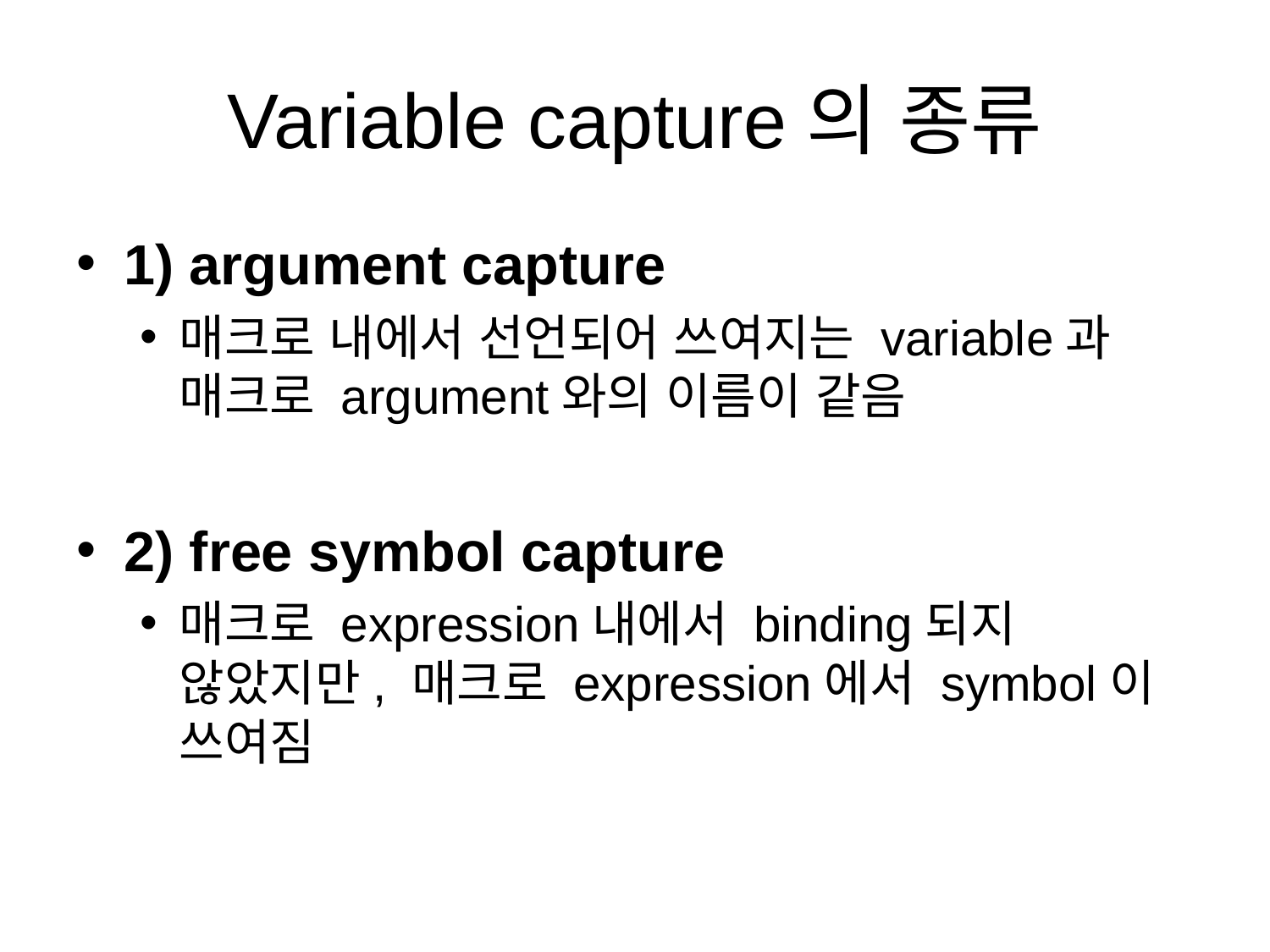

# Variable capture의 종류
1) argument capture
매크로 내에서 선언되어 쓰여지는 variable과 매크로 argument와의 이름이 같음

2) free symbol capture
매크로 expression내에서 binding되지 않았지만, 매크로 expression에서 symbol이 쓰여짐